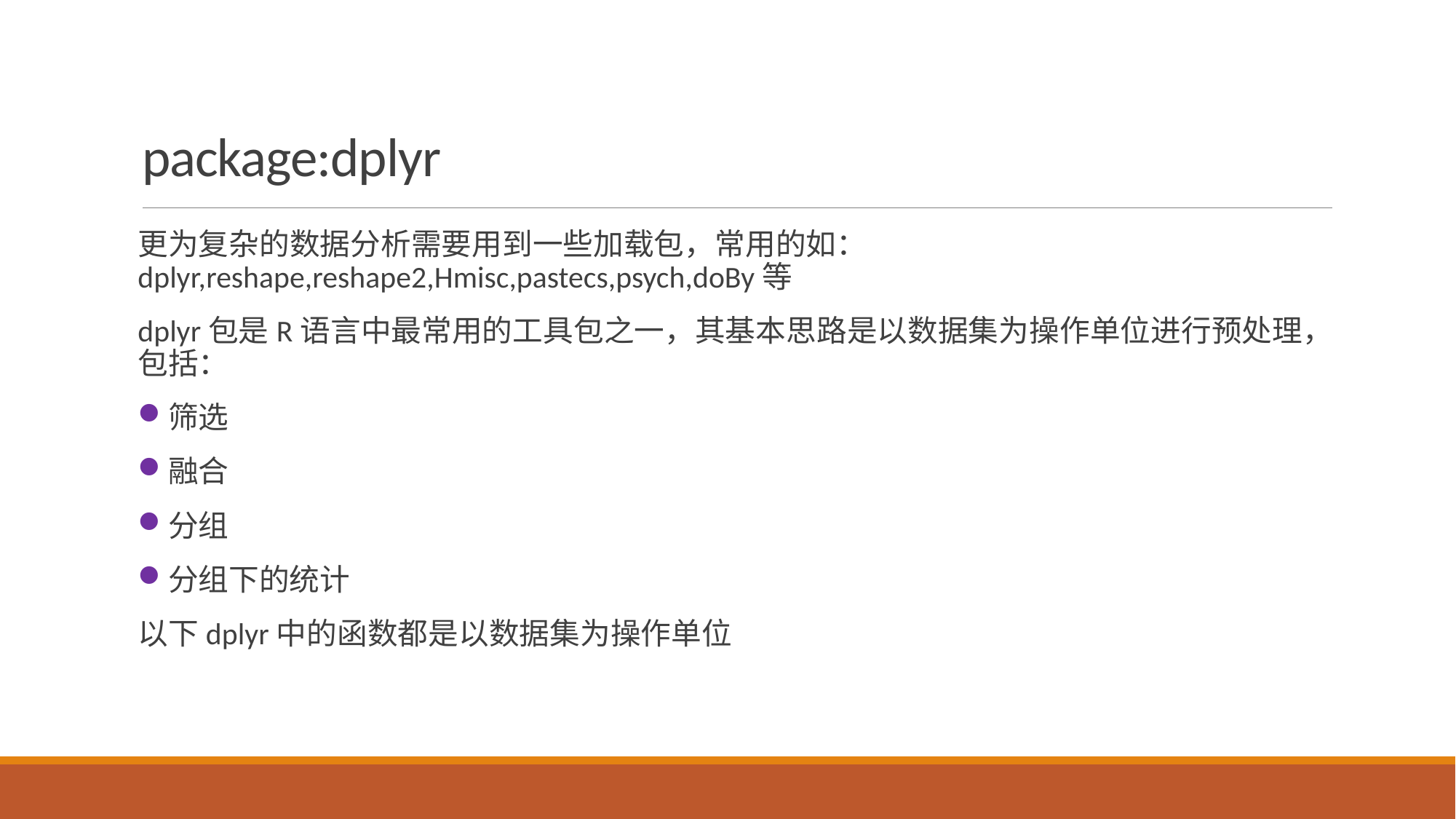

# package:dplyr
更为复杂的数据分析需要用到一些加载包，常用的如：dplyr,reshape,reshape2,Hmisc,pastecs,psych,doBy等
dplyr包是R语言中最常用的工具包之一，其基本思路是以数据集为操作单位进行预处理，包括：
筛选
融合
分组
分组下的统计
以下dplyr中的函数都是以数据集为操作单位